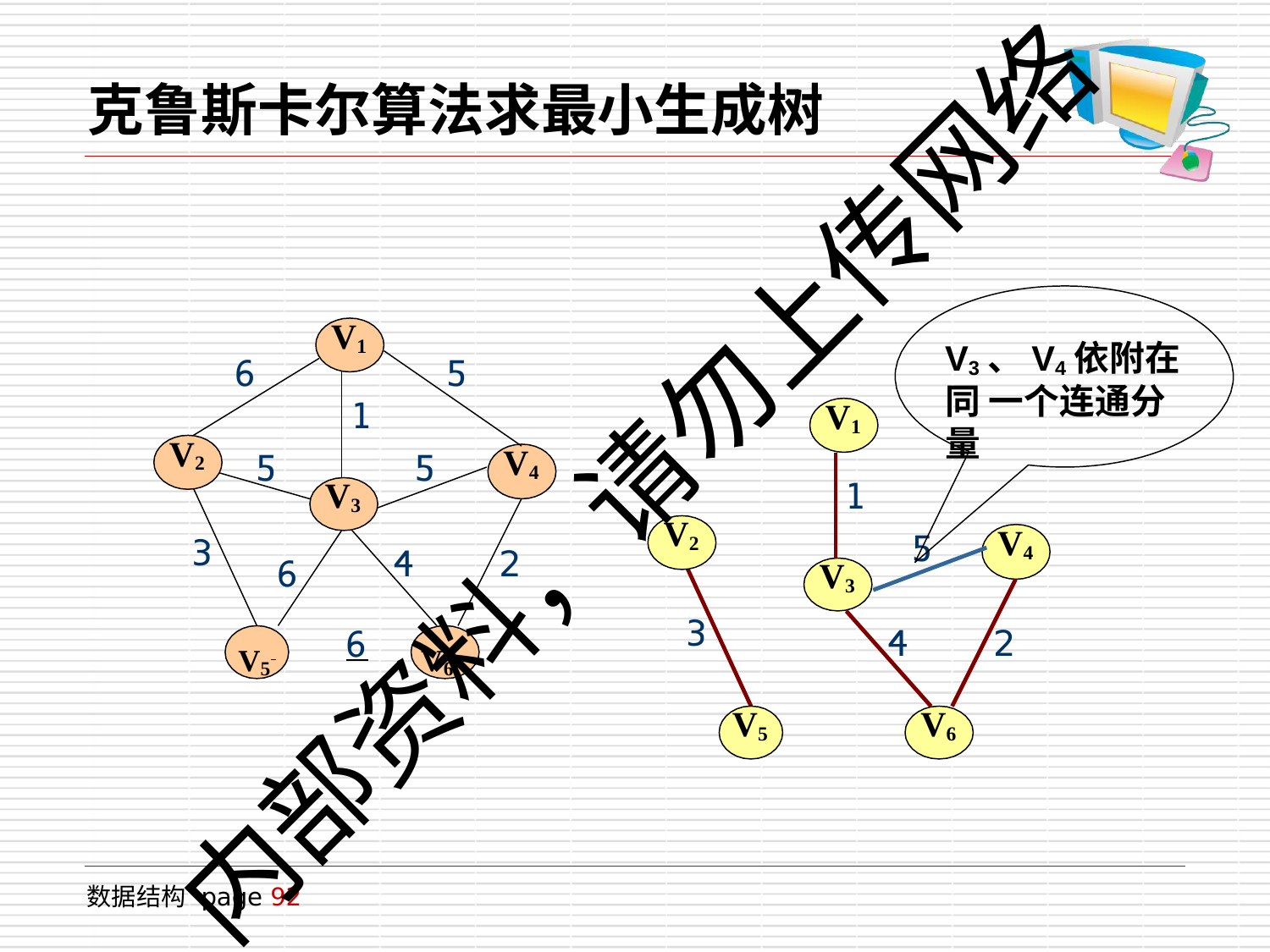

# 克鲁斯卡尔算法求最小生成树

V1

V3、V4依附在同 一个连通分量
6
5

1
V1

V2
内部资料，请勿上传网络

V4
5
5

V3
1

V2

V4
5

3

4
2

6
V3

V5 	6	V6
3

4
2

V5
V6

数据结构 page 92